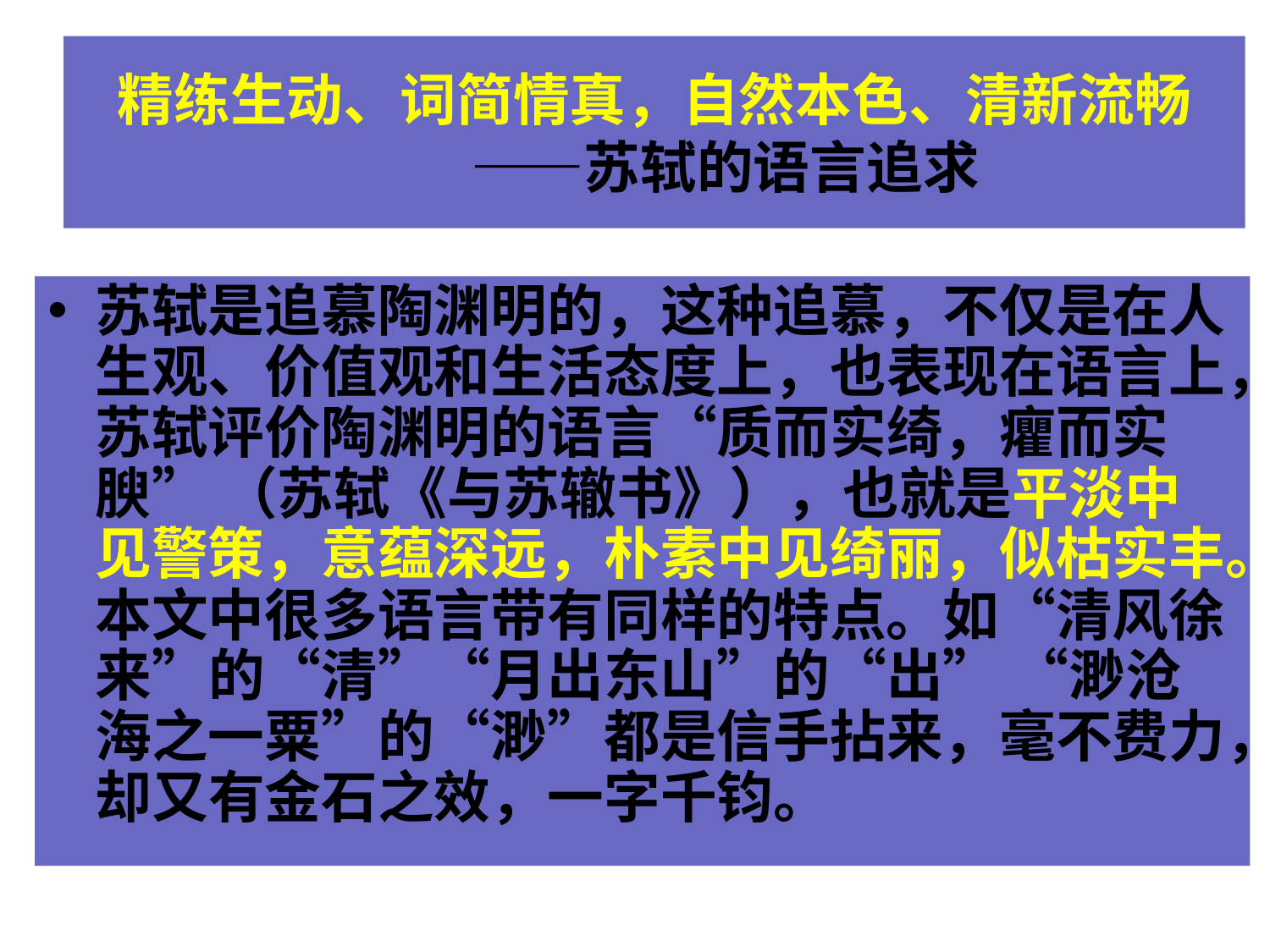

# 精练生动、词简情真，自然本色、清新流畅 ——苏轼的语言追求
苏轼是追慕陶渊明的，这种追慕，不仅是在人生观、价值观和生活态度上，也表现在语言上，苏轼评价陶渊明的语言“质而实绮，癯而实腴” （苏轼《与苏辙书》），也就是平淡中见警策，意蕴深远，朴素中见绮丽，似枯实丰。本文中很多语言带有同样的特点。如“清风徐来”的“清”“月出东山”的“出” “渺沧海之一粟”的“渺”都是信手拈来，毫不费力，却又有金石之效，一字千钧。